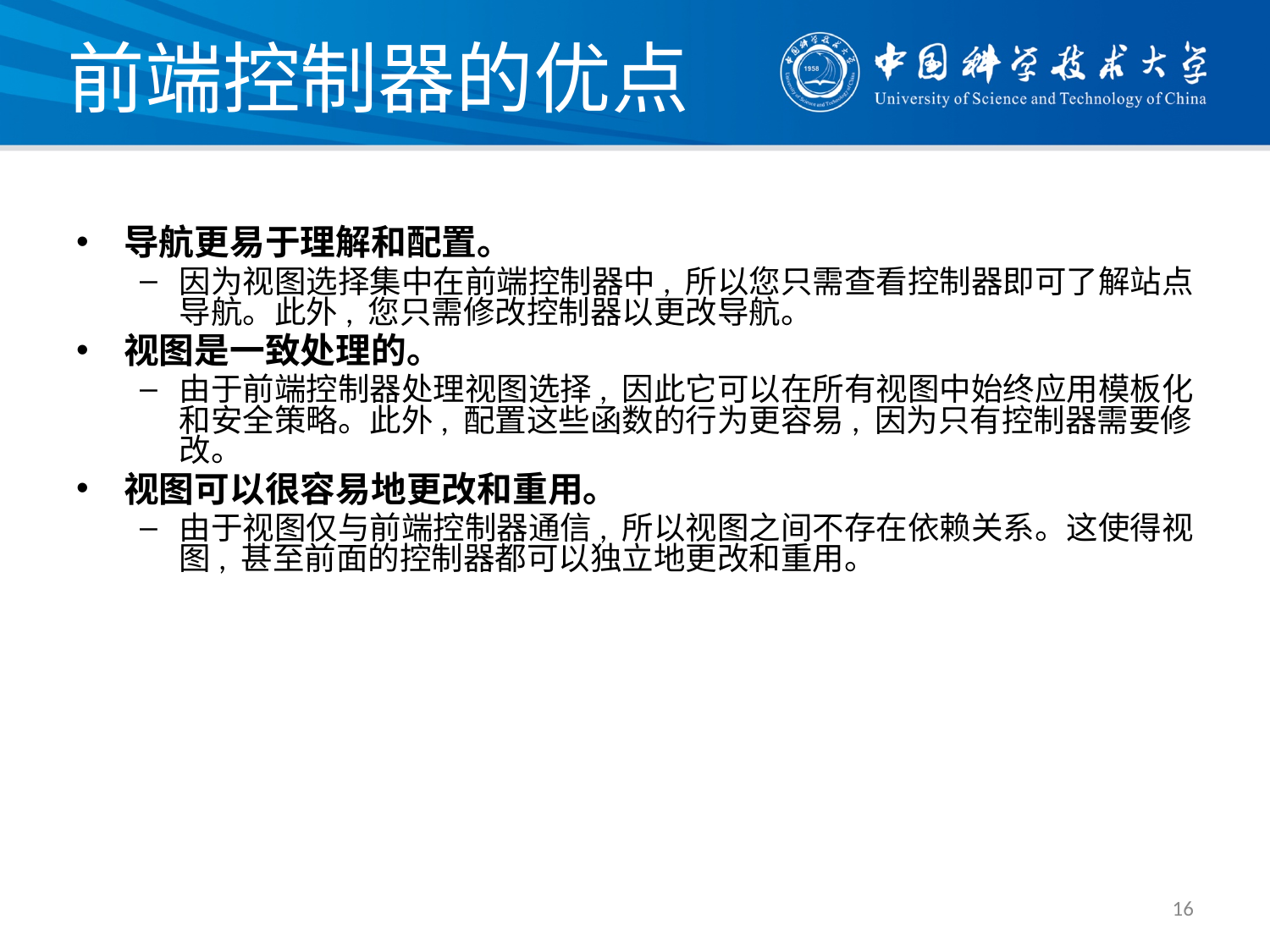

# 前端控制器的优点
导航更易于理解和配置。
因为视图选择集中在前端控制器中, 所以您只需查看控制器即可了解站点导航。此外, 您只需修改控制器以更改导航。
视图是一致处理的。
由于前端控制器处理视图选择, 因此它可以在所有视图中始终应用模板化和安全策略。此外, 配置这些函数的行为更容易, 因为只有控制器需要修改。
视图可以很容易地更改和重用。
由于视图仅与前端控制器通信, 所以视图之间不存在依赖关系。这使得视图, 甚至前面的控制器都可以独立地更改和重用。
16